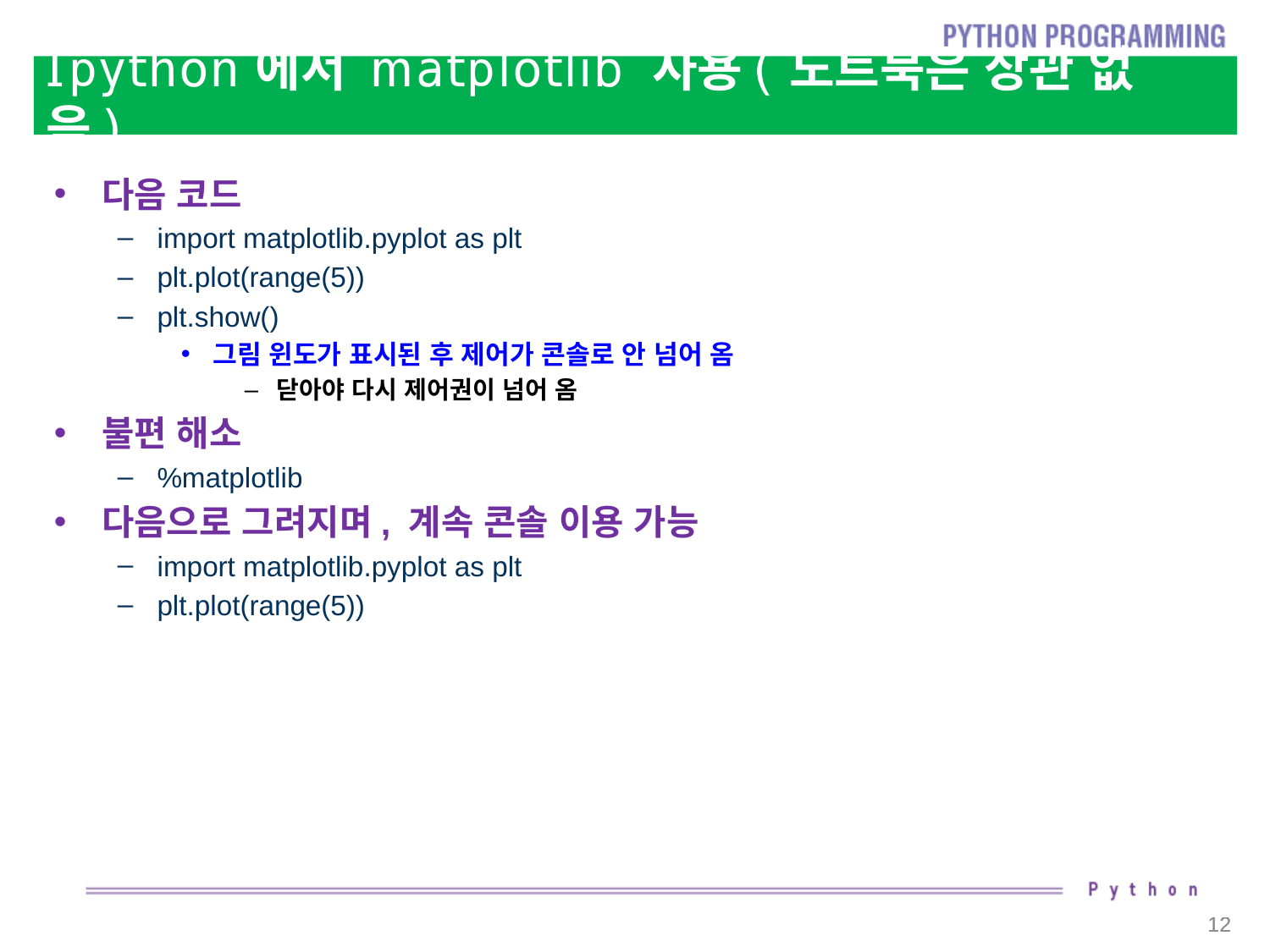

# Ipython에서 matplotlib 사용(노트북은 상관 없음)
다음 코드
import matplotlib.pyplot as plt
plt.plot(range(5))
plt.show()
그림 윈도가 표시된 후 제어가 콘솔로 안 넘어 옴
닫아야 다시 제어권이 넘어 옴
불편 해소
%matplotlib
다음으로 그려지며, 계속 콘솔 이용 가능
import matplotlib.pyplot as plt
plt.plot(range(5))

12